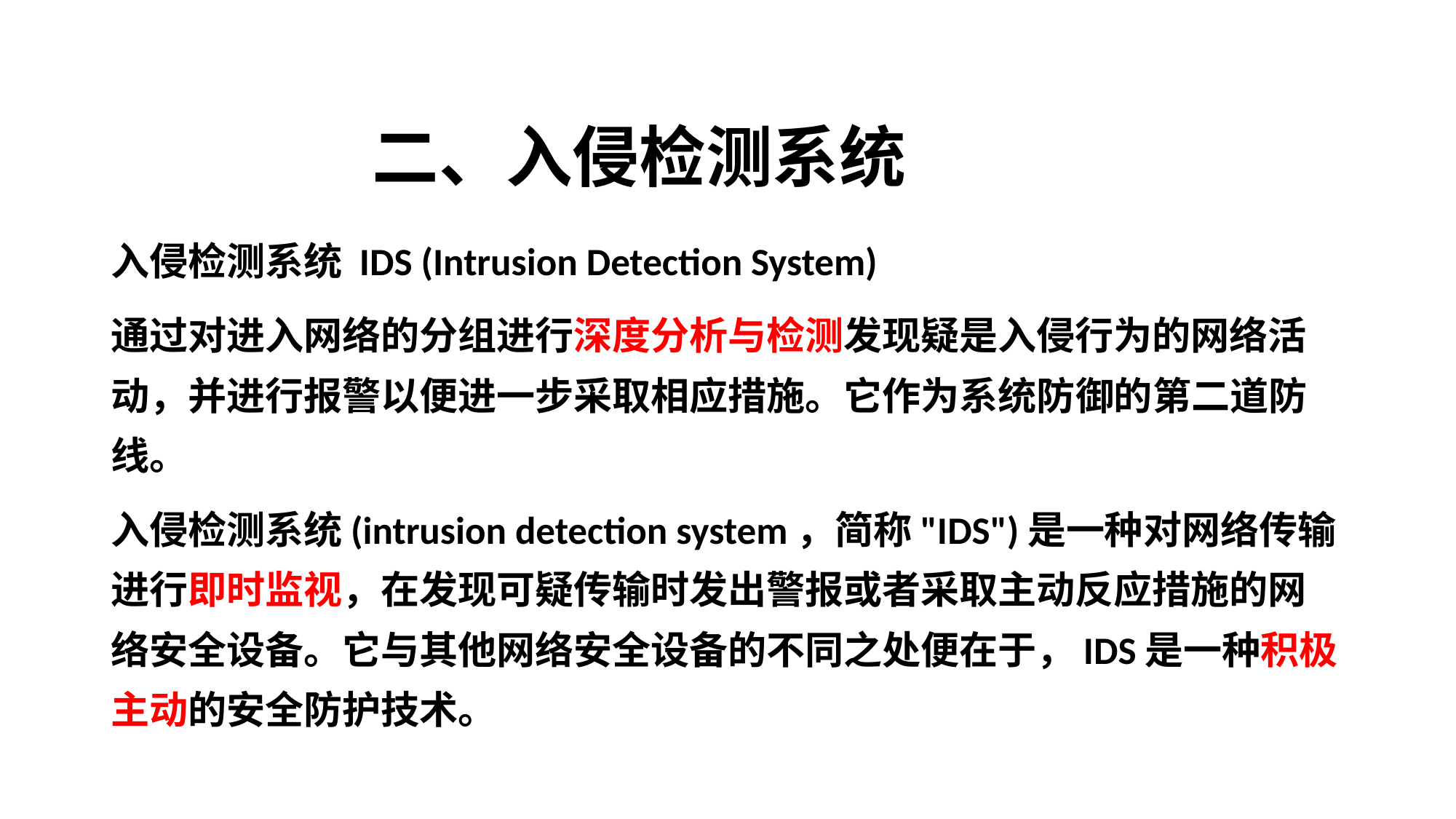

二、入侵检测系统
入侵检测系统 IDS (Intrusion Detection System)
通过对进入网络的分组进行深度分析与检测发现疑是入侵行为的网络活动，并进行报警以便进一步采取相应措施。它作为系统防御的第二道防线。
入侵检测系统(intrusion detection system，简称"IDS")是一种对网络传输进行即时监视，在发现可疑传输时发出警报或者采取主动反应措施的网络安全设备。它与其他网络安全设备的不同之处便在于，IDS是一种积极主动的安全防护技术。